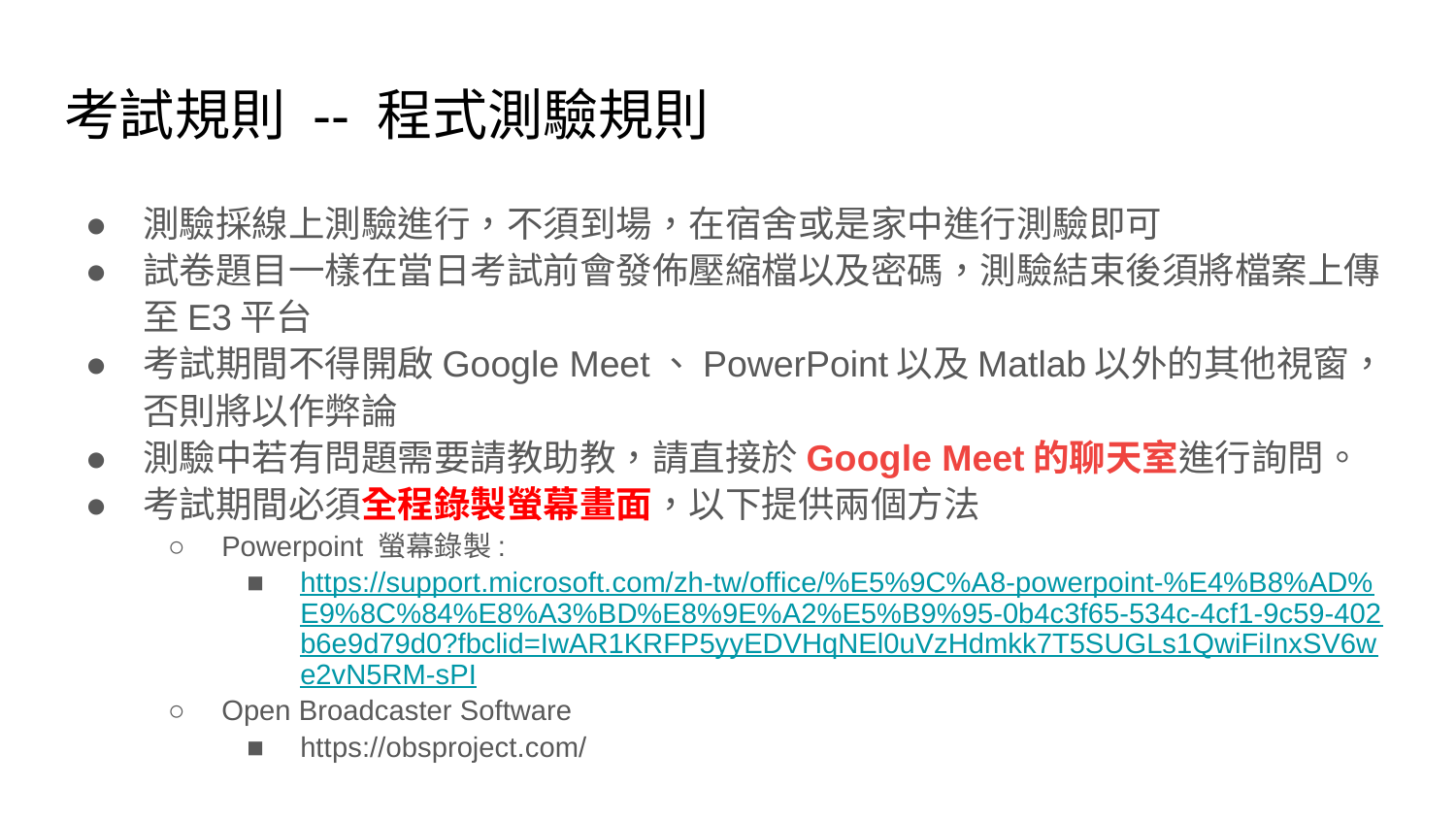

# 考試規則 -- 程式測驗規則
測驗採線上測驗進行，不須到場，在宿舍或是家中進行測驗即可
試卷題目一樣在當日考試前會發佈壓縮檔以及密碼，測驗結束後須將檔案上傳至E3平台
考試期間不得開啟Google Meet、PowerPoint以及Matlab以外的其他視窗，否則將以作弊論
測驗中若有問題需要請教助教，請直接於Google Meet的聊天室進行詢問。
考試期間必須全程錄製螢幕畫面，以下提供兩個方法
Powerpoint 螢幕錄製:
https://support.microsoft.com/zh-tw/office/%E5%9C%A8-powerpoint-%E4%B8%AD%E9%8C%84%E8%A3%BD%E8%9E%A2%E5%B9%95-0b4c3f65-534c-4cf1-9c59-402b6e9d79d0?fbclid=IwAR1KRFP5yyEDVHqNEl0uVzHdmkk7T5SUGLs1QwiFiInxSV6we2vN5RM-sPI
Open Broadcaster Software
https://obsproject.com/